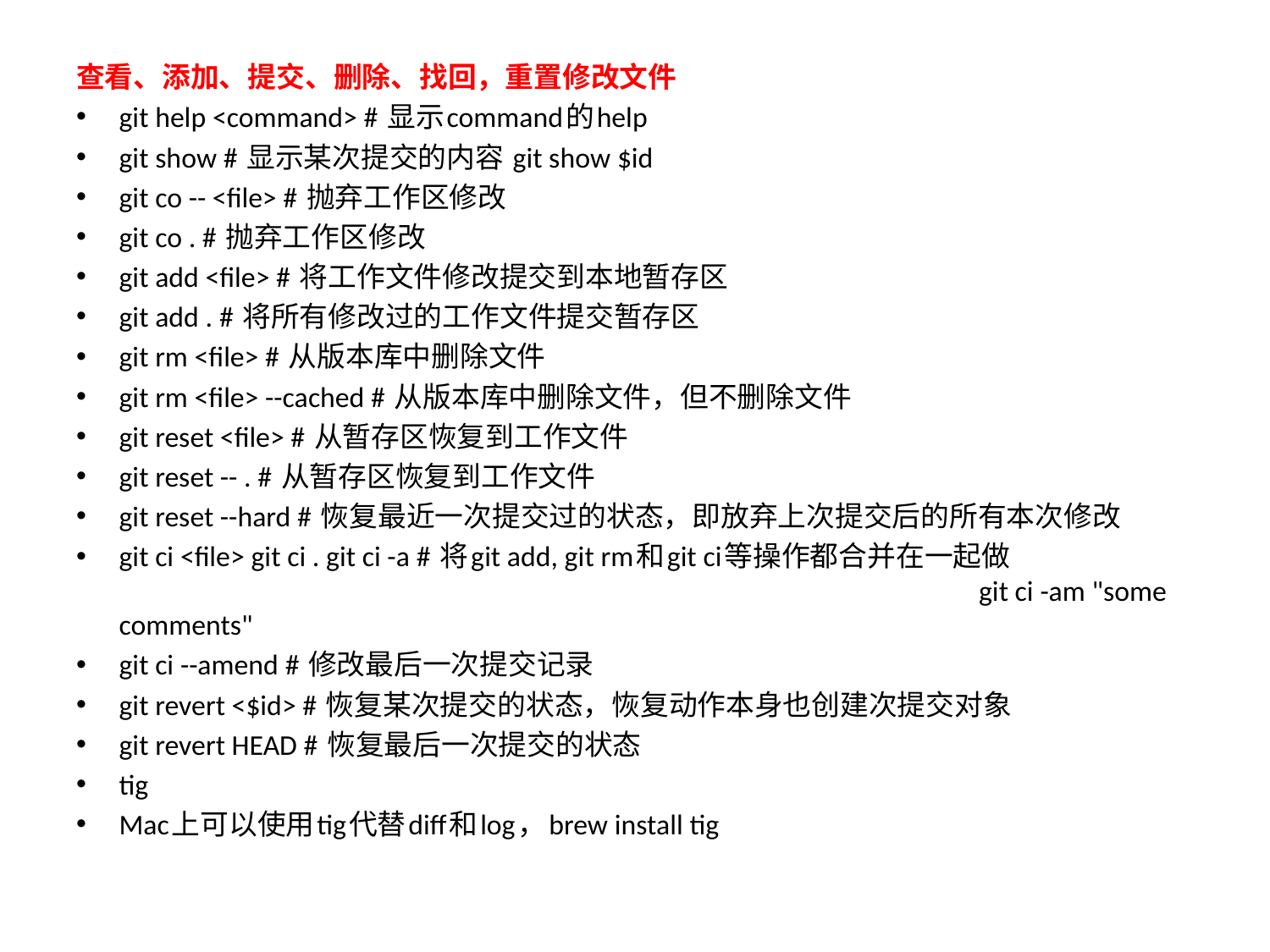

查看、添加、提交、删除、找回，重置修改文件
git help <command> # 显示command的help
git show # 显示某次提交的内容 git show $id
git co -- <file> # 抛弃工作区修改
git co . # 抛弃工作区修改
git add <file> # 将工作文件修改提交到本地暂存区
git add . # 将所有修改过的工作文件提交暂存区
git rm <file> # 从版本库中删除文件
git rm <file> --cached # 从版本库中删除文件，但不删除文件
git reset <file> # 从暂存区恢复到工作文件
git reset -- . # 从暂存区恢复到工作文件
git reset --hard # 恢复最近一次提交过的状态，即放弃上次提交后的所有本次修改
git ci <file> git ci . git ci -a # 将git add, git rm和git ci等操作都合并在一起做　　　　　　　　　　　　　　　　　　　　　　　　　　　　　　　　　　　　git ci -am "some comments"
git ci --amend # 修改最后一次提交记录
git revert <$id> # 恢复某次提交的状态，恢复动作本身也创建次提交对象
git revert HEAD # 恢复最后一次提交的状态
tig
Mac上可以使用tig代替diff和log，brew install tig